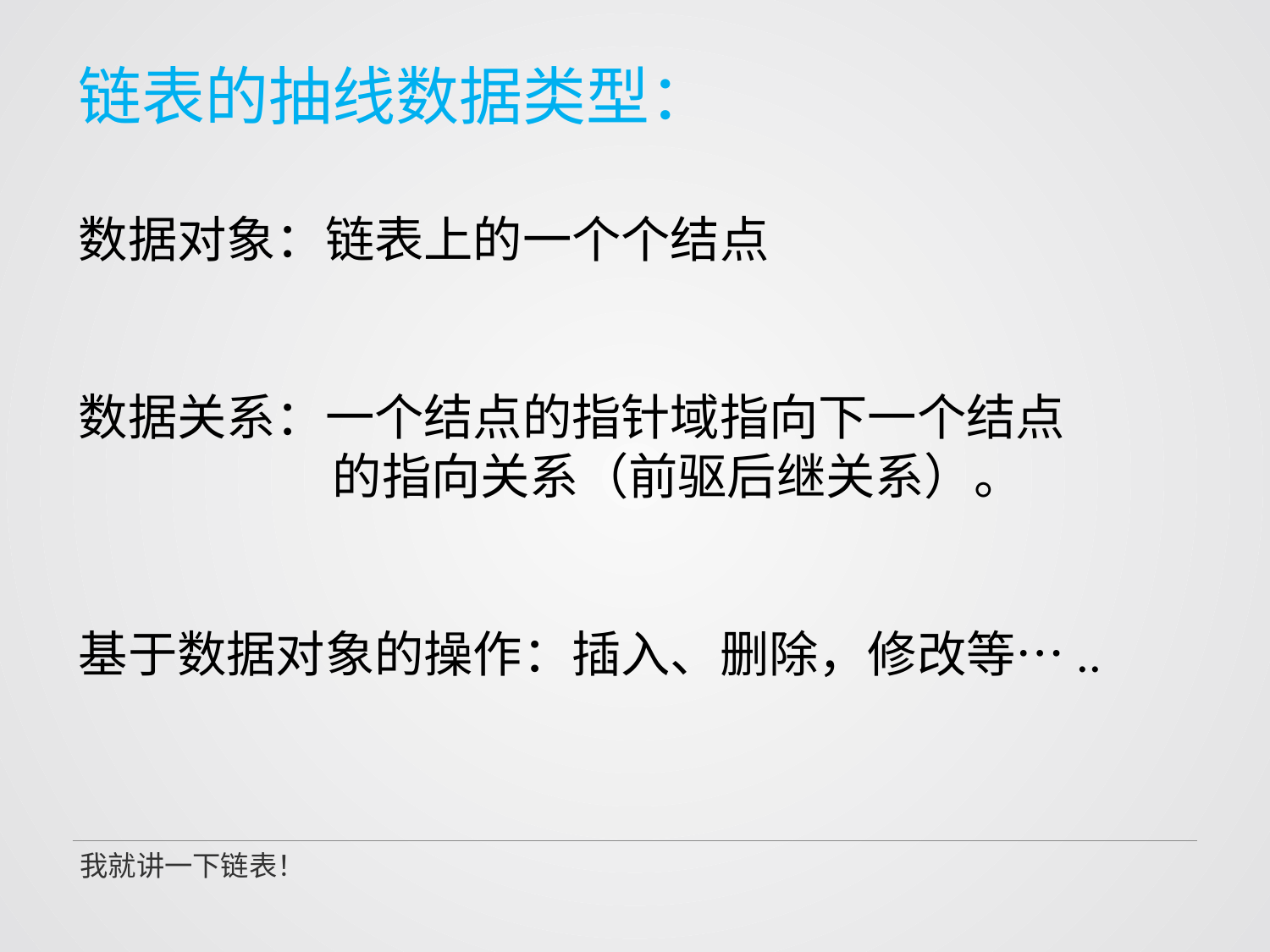

链表的抽线数据类型：

数据对象：链表上的一个个结点

数据关系：一个结点的指针域指向下一个结点
		的指向关系（前驱后继关系）。

基于数据对象的操作：插入、删除，修改等…..
我就讲一下链表！